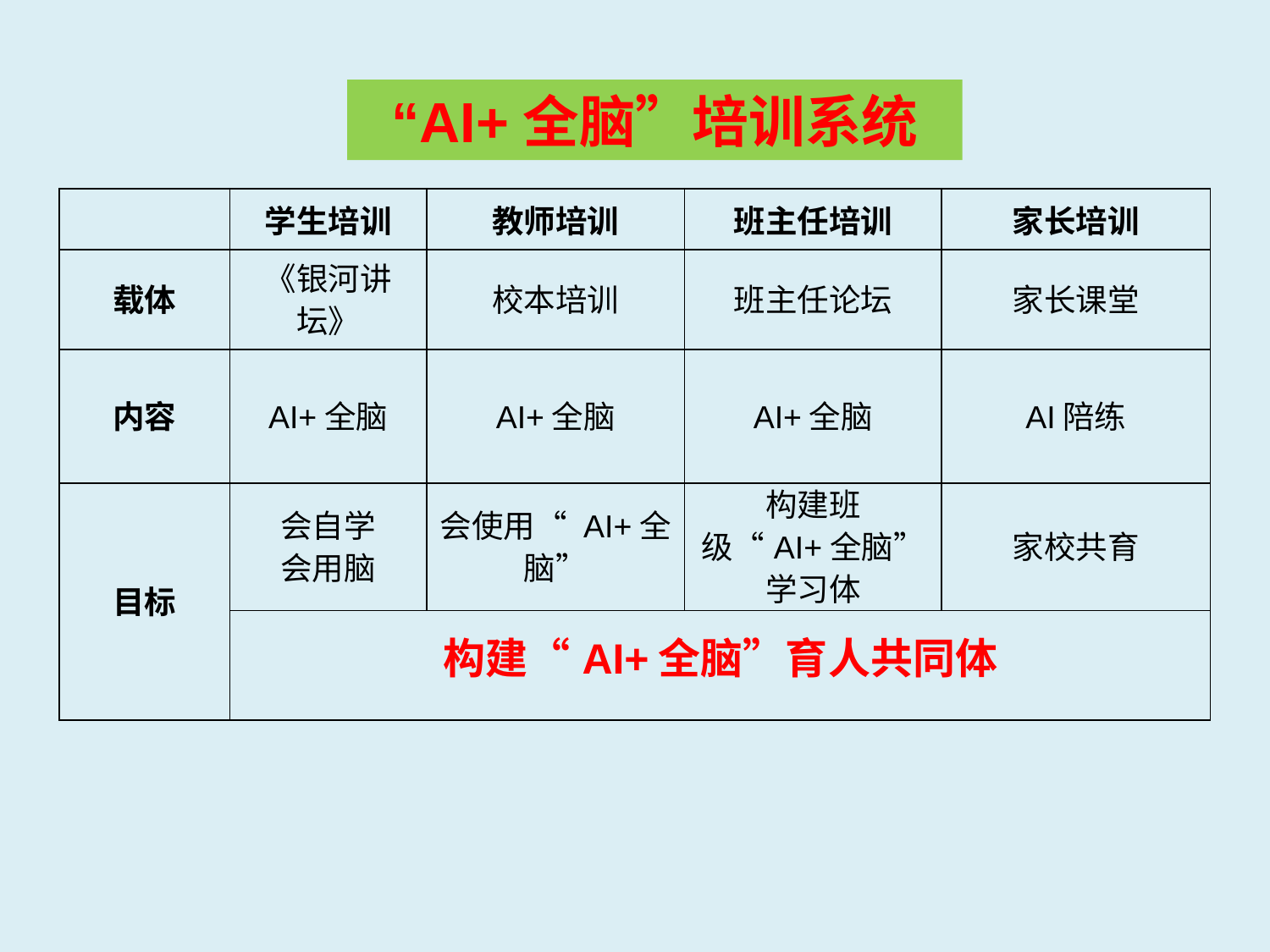

“AI+全脑”培训系统
|  | 学生培训 | 教师培训 | 班主任培训 | 家长培训 |
| --- | --- | --- | --- | --- |
| 载体 | 《银河讲坛》 | 校本培训 | 班主任论坛 | 家长课堂 |
| 内容 | AI+全脑 | AI+全脑 | AI+全脑 | AI陪练 |
| 目标 | 会自学 会用脑 | 会使用“ AI+全脑” | 构建班级“AI+全脑”学习体 | 家校共育 |
|  | 构建“AI+全脑”育人共同体 |  |  |  |